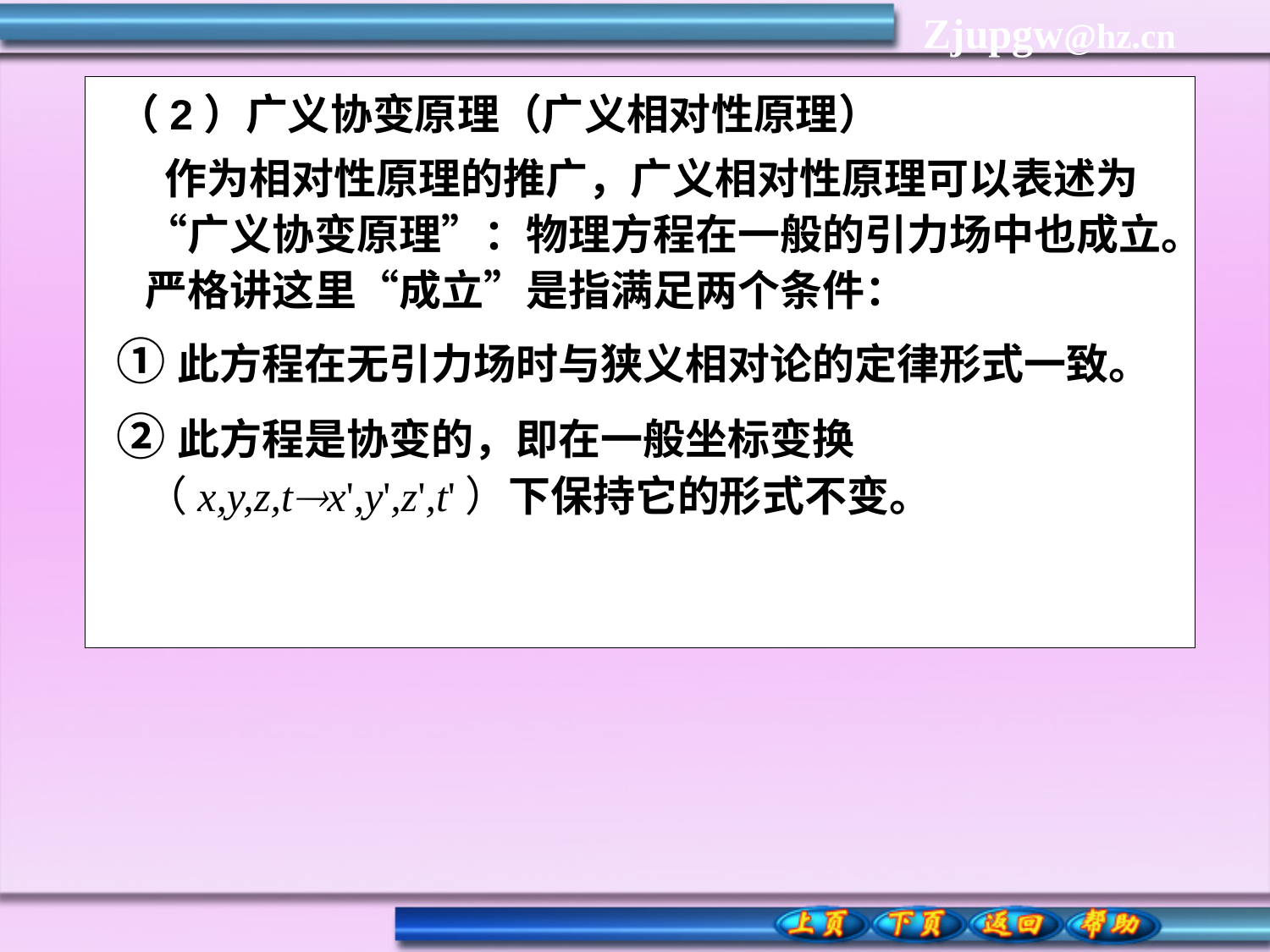

（2）广义协变原理（广义相对性原理）
      作为相对性原理的推广，广义相对性原理可以表述为“广义协变原理”：物理方程在一般的引力场中也成立。严格讲这里“成立”是指满足两个条件：
  ①此方程在无引力场时与狭义相对论的定律形式一致。
  ②此方程是协变的，即在一般坐标变换（x,y,z,t→x',y',z',t'）下保持它的形式不变。